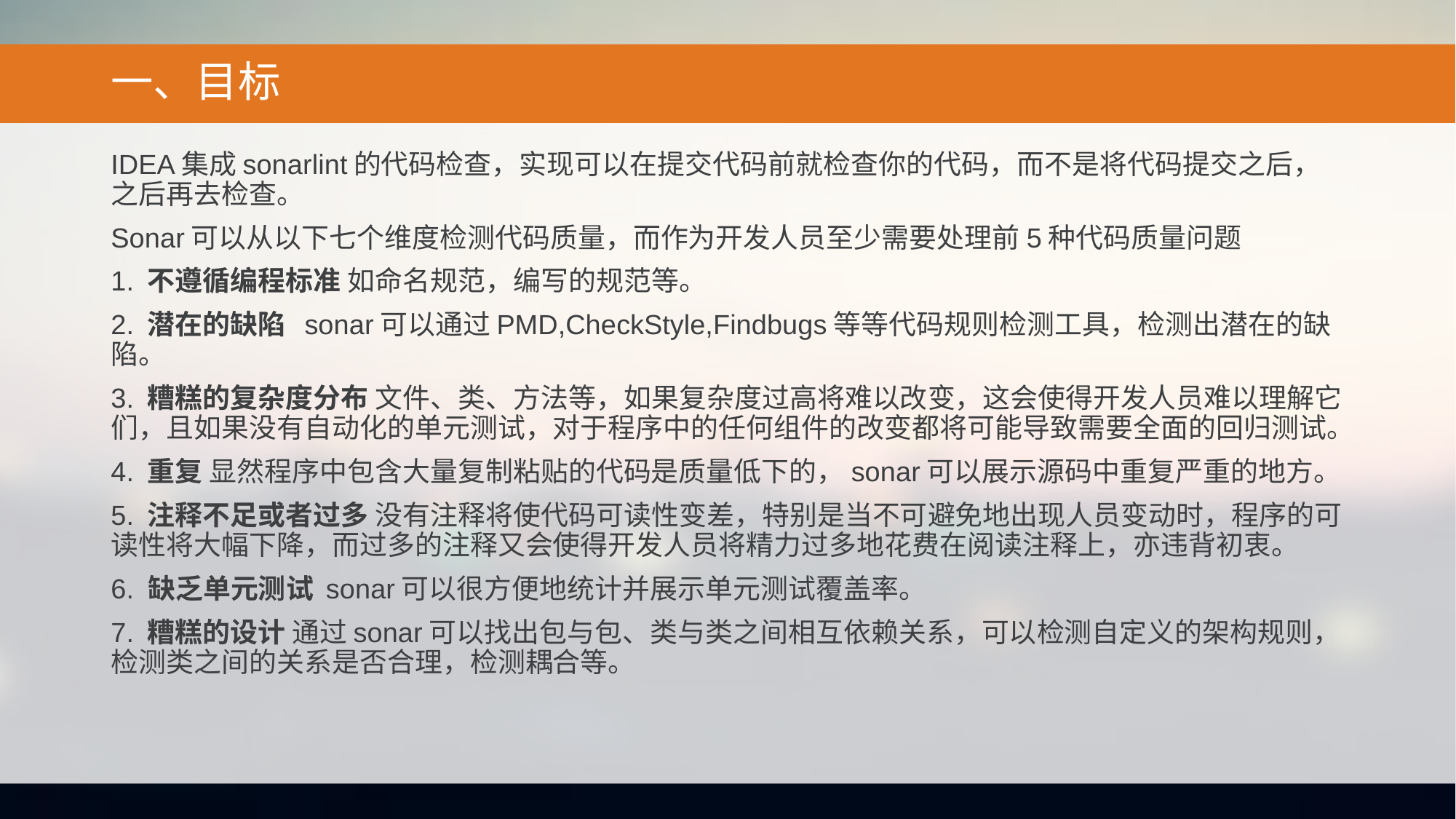

# 一、目标
IDEA集成sonarlint的代码检查，实现可以在提交代码前就检查你的代码，而不是将代码提交之后，之后再去检查。
Sonar可以从以下七个维度检测代码质量，而作为开发人员至少需要处理前5种代码质量问题
1. 不遵循编程标准 如命名规范，编写的规范等。
2. 潜在的缺陷  sonar可以通过PMD,CheckStyle,Findbugs等等代码规则检测工具，检测出潜在的缺陷。
3. 糟糕的复杂度分布 文件、类、方法等，如果复杂度过高将难以改变，这会使得开发人员难以理解它们，且如果没有自动化的单元测试，对于程序中的任何组件的改变都将可能导致需要全面的回归测试。
4. 重复 显然程序中包含大量复制粘贴的代码是质量低下的，sonar可以展示源码中重复严重的地方。
5. 注释不足或者过多 没有注释将使代码可读性变差，特别是当不可避免地出现人员变动时，程序的可读性将大幅下降，而过多的注释又会使得开发人员将精力过多地花费在阅读注释上，亦违背初衷。
6. 缺乏单元测试 sonar可以很方便地统计并展示单元测试覆盖率。
7. 糟糕的设计 通过sonar可以找出包与包、类与类之间相互依赖关系，可以检测自定义的架构规则，检测类之间的关系是否合理，检测耦合等。